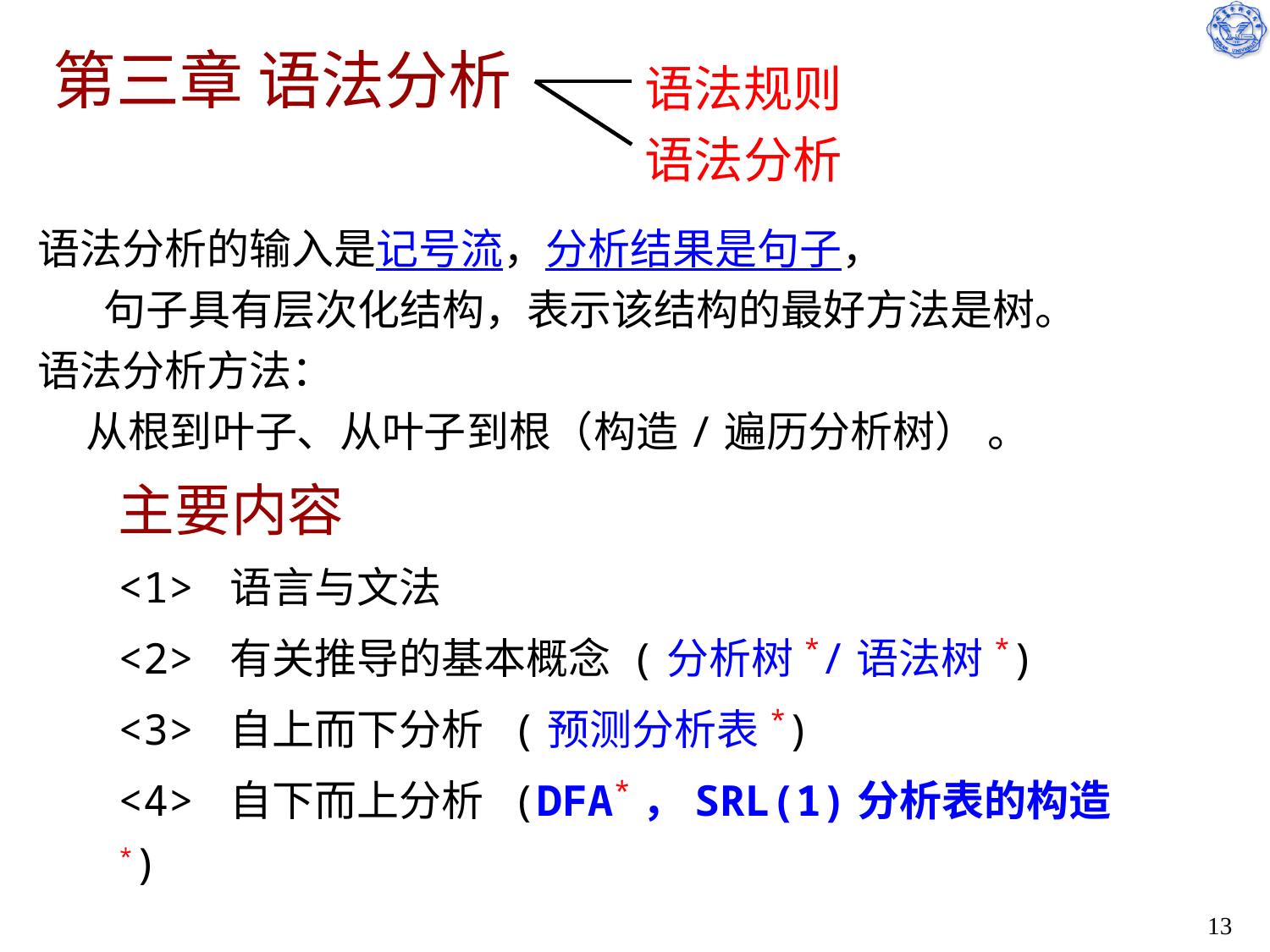

# 第三章 语法分析
语法规则
语法分析
语法分析的输入是记号流，分析结果是句子，
       句子具有层次化结构，表示该结构的最好方法是树。
语法分析方法：
    从根到叶子、从叶子到根（构造/遍历分析树） 。
主要内容
<1> 语言与文法
<2> 有关推导的基本概念 (分析树*/语法树*)
<3> 自上而下分析  (预测分析表*)
<4> 自下而上分析  (DFA*，SRL(1)分析表的构造*)
13